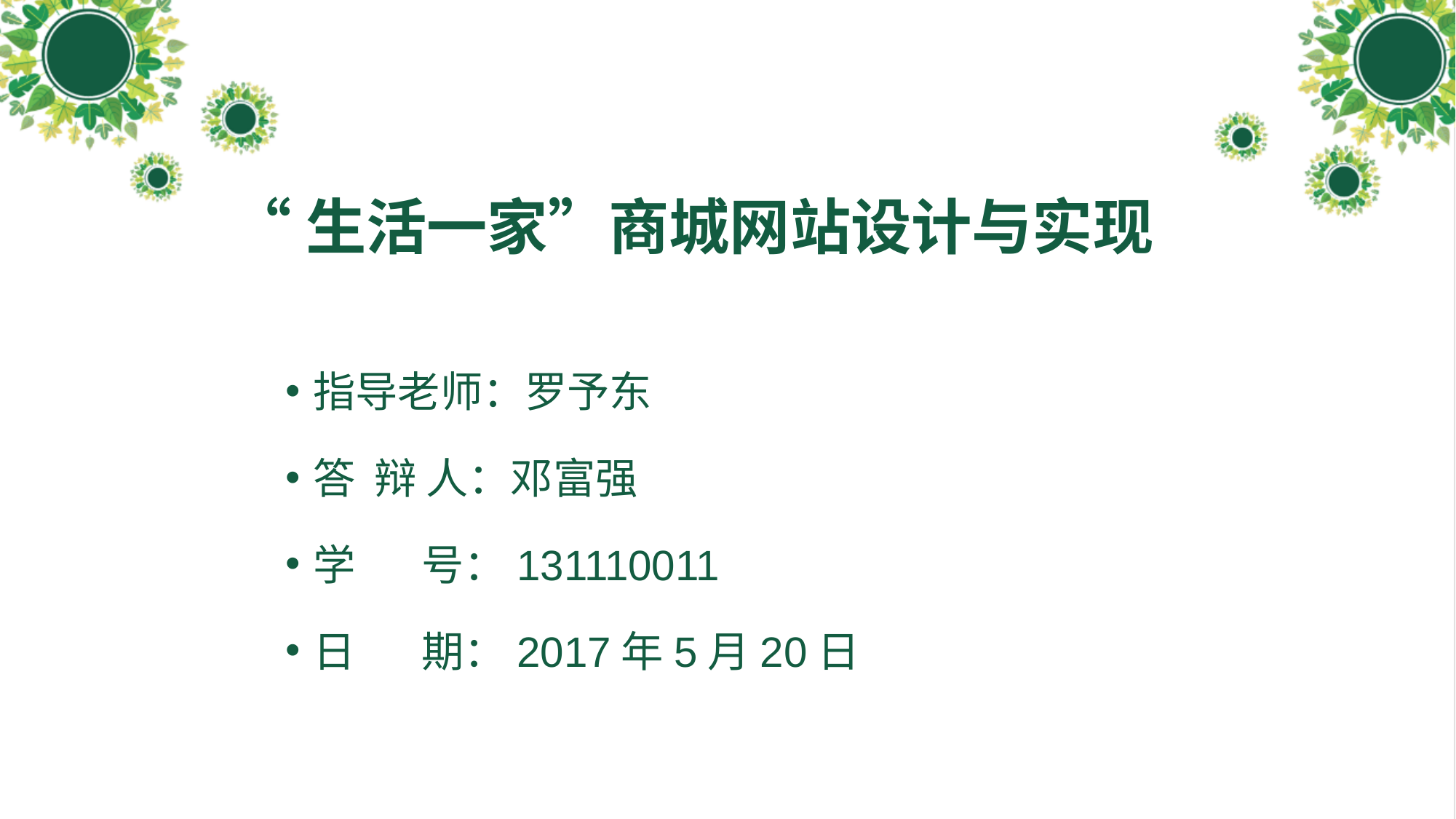

“生活一家”商城网站设计与实现
指导老师：罗予东
答  辩 人：邓富强
学       号：131110011
日       期：2017年5月20日